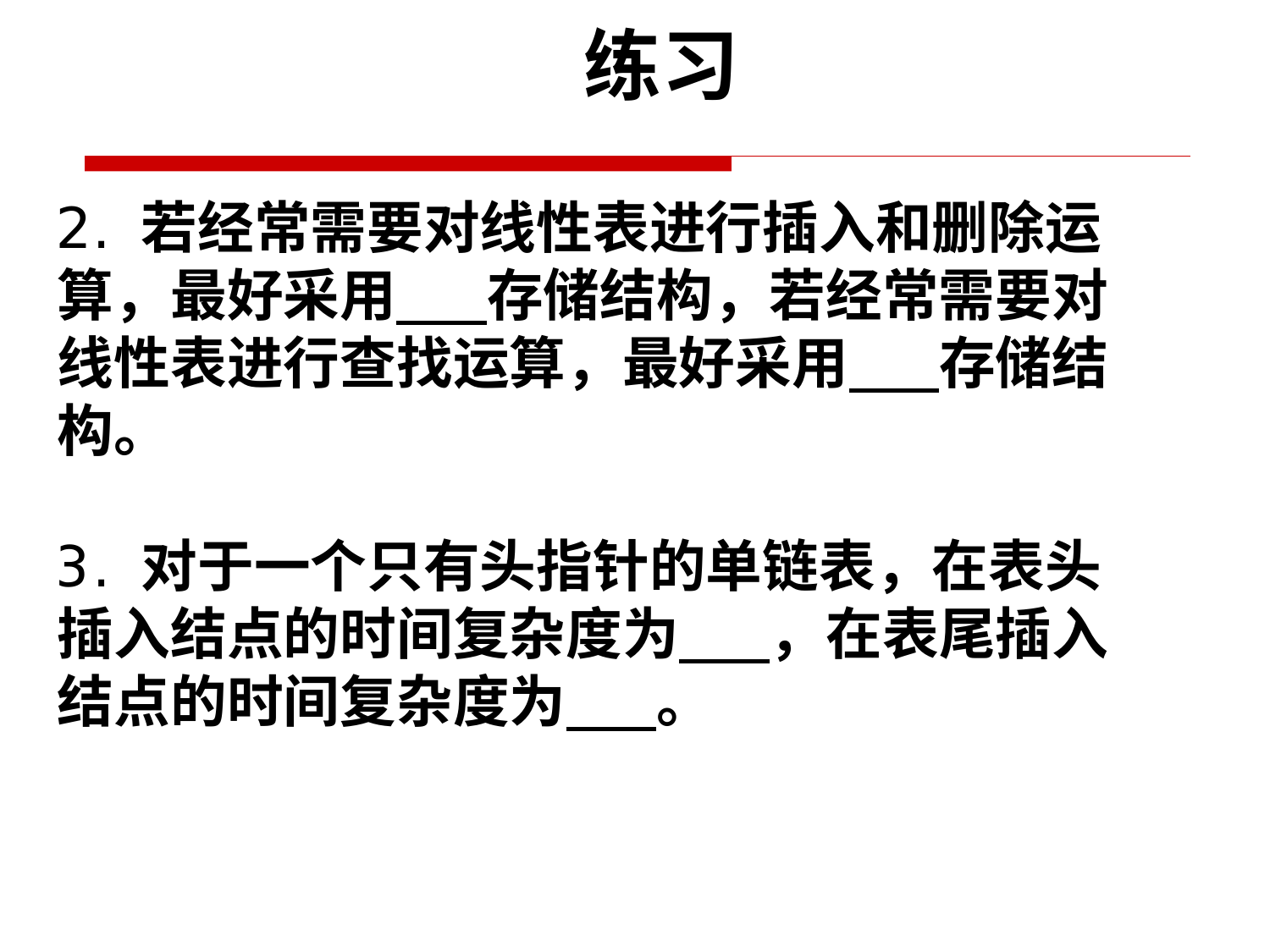

练习
2. 若经常需要对线性表进行插入和删除运算，最好采用       存储结构，若经常需要对线性表进行查找运算，最好采用       存储结构。

3. 对于一个只有头指针的单链表，在表头插入结点的时间复杂度为       ，在表尾插入结点的时间复杂度为       。